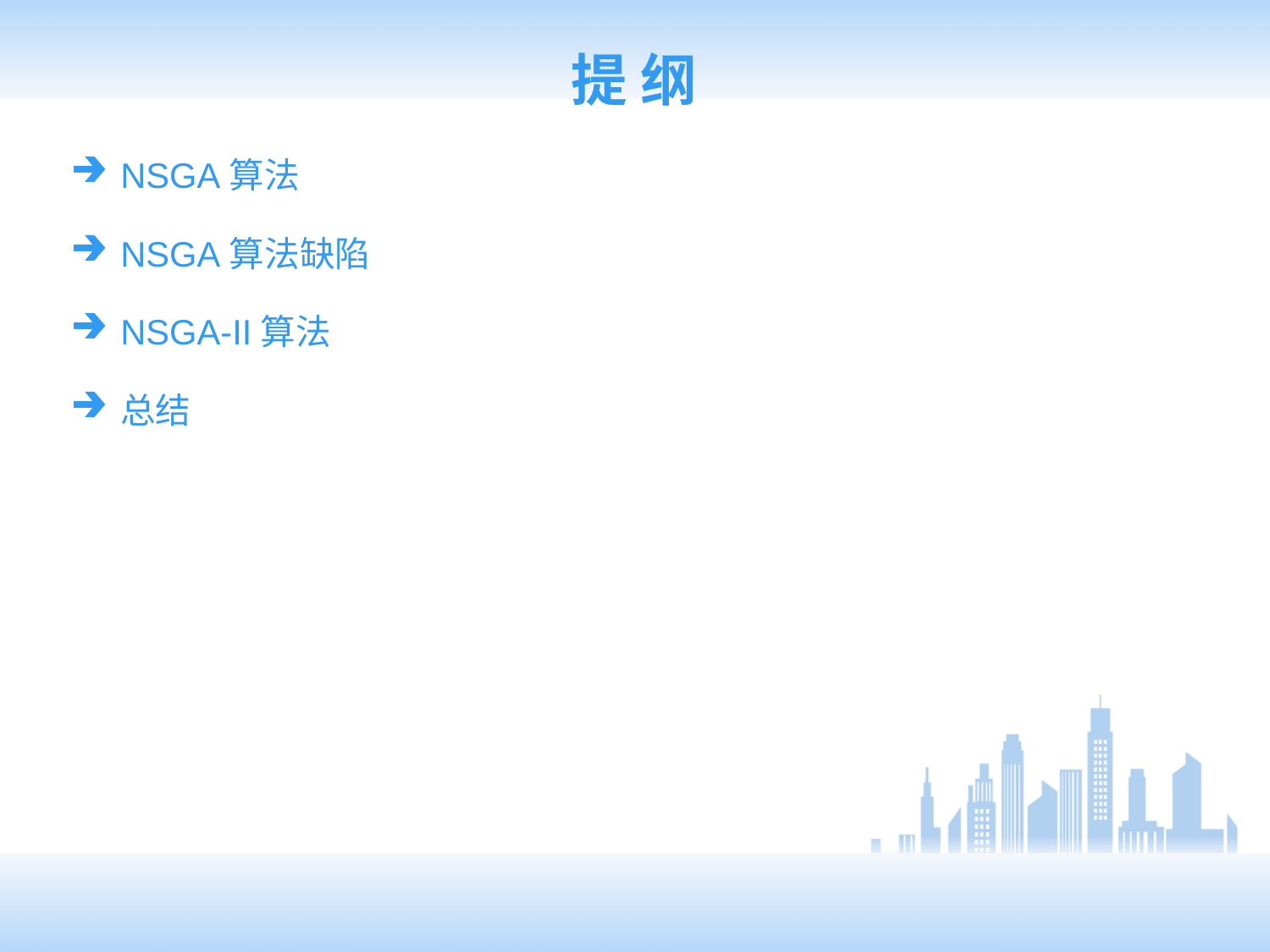

# 提 纲
NSGA算法
NSGA算法缺陷
NSGA-II算法
总结
2